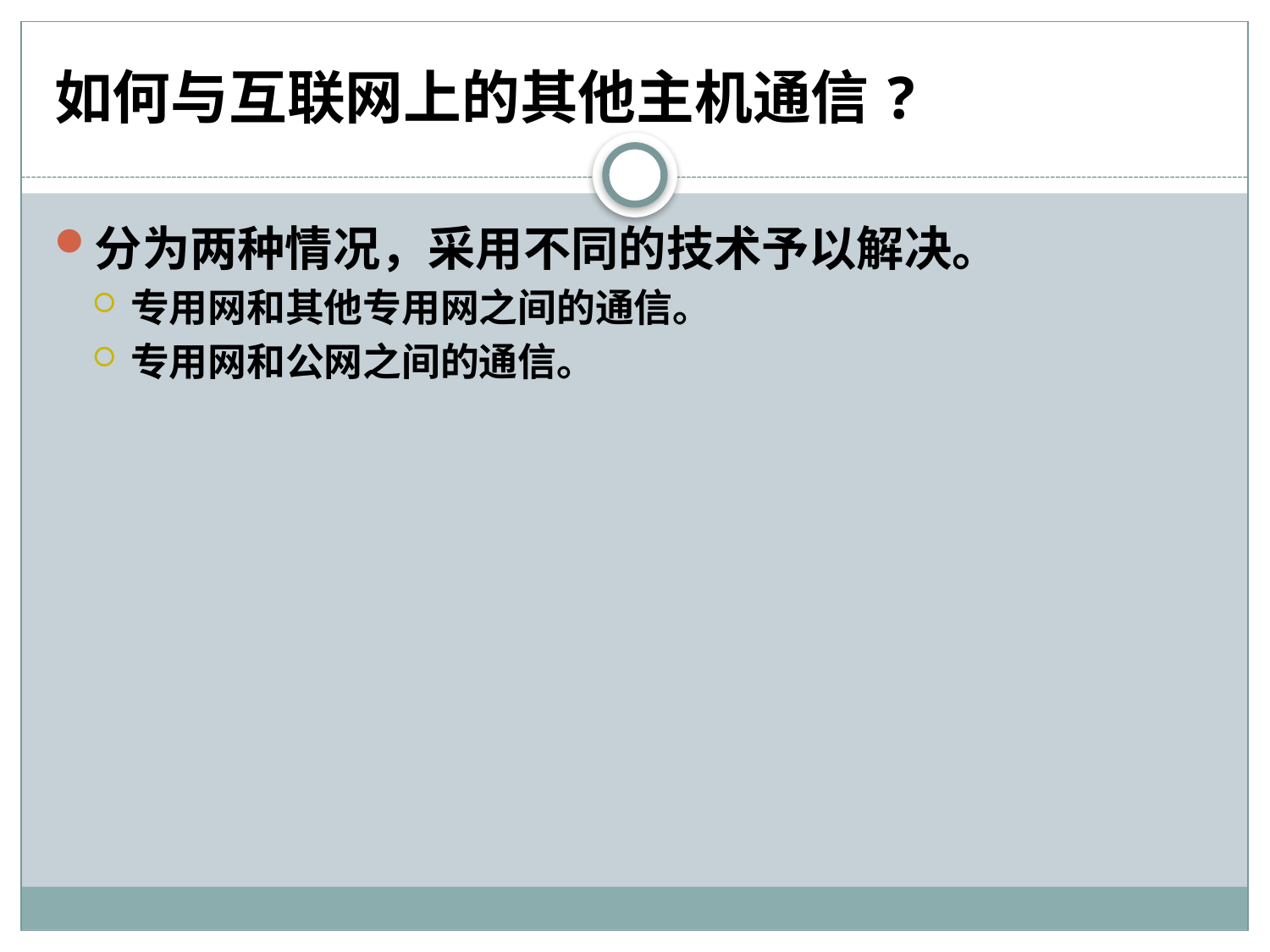

# 如何与互联网上的其他主机通信?
分为两种情况，采用不同的技术予以解决。
专用网和其他专用网之间的通信。
专用网和公网之间的通信。